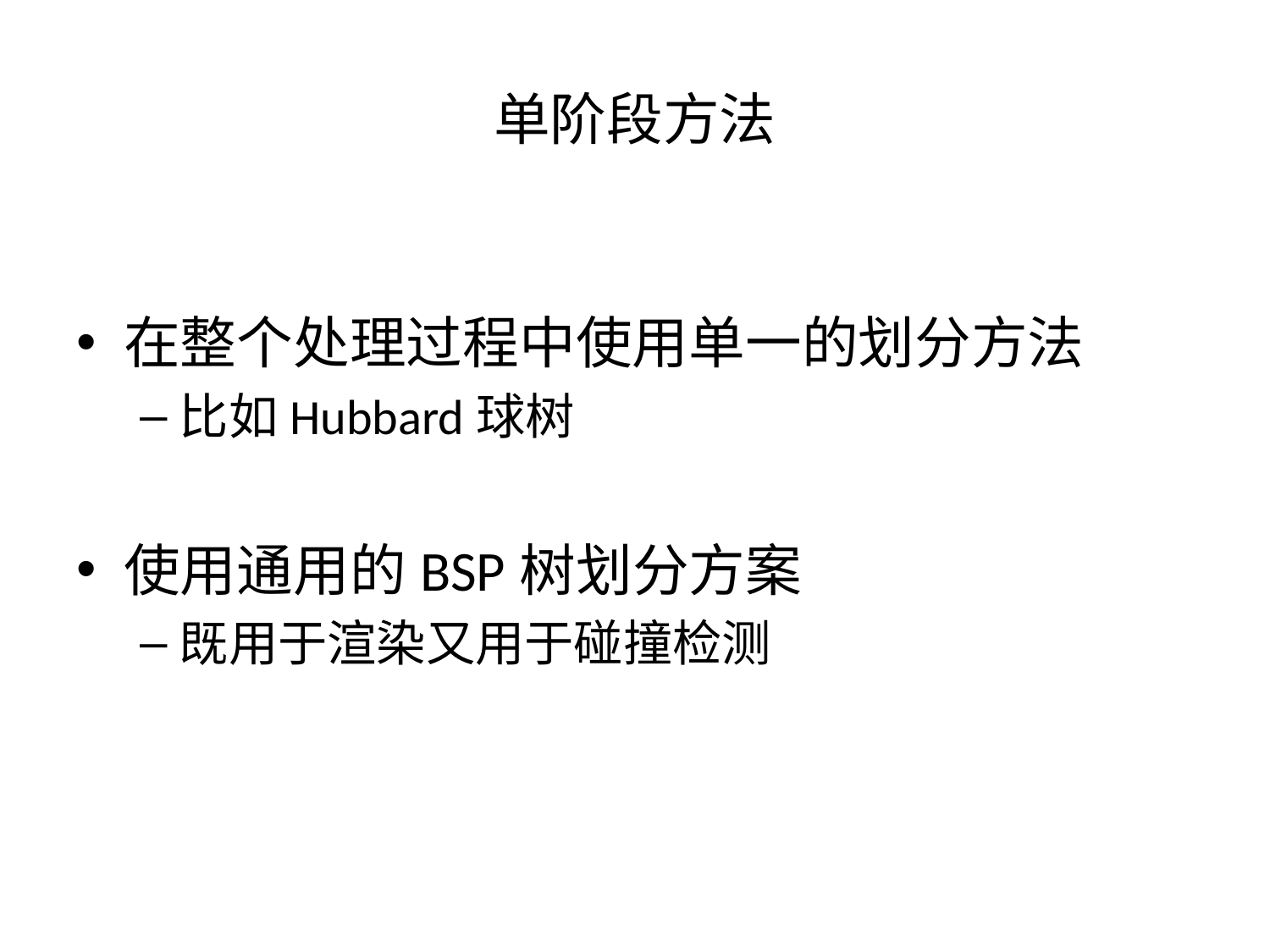

# 单阶段方法

在整个处理过程中使用单一的划分方法
比如Hubbard球树

使用通用的BSP树划分方案
既用于渲染又用于碰撞检测